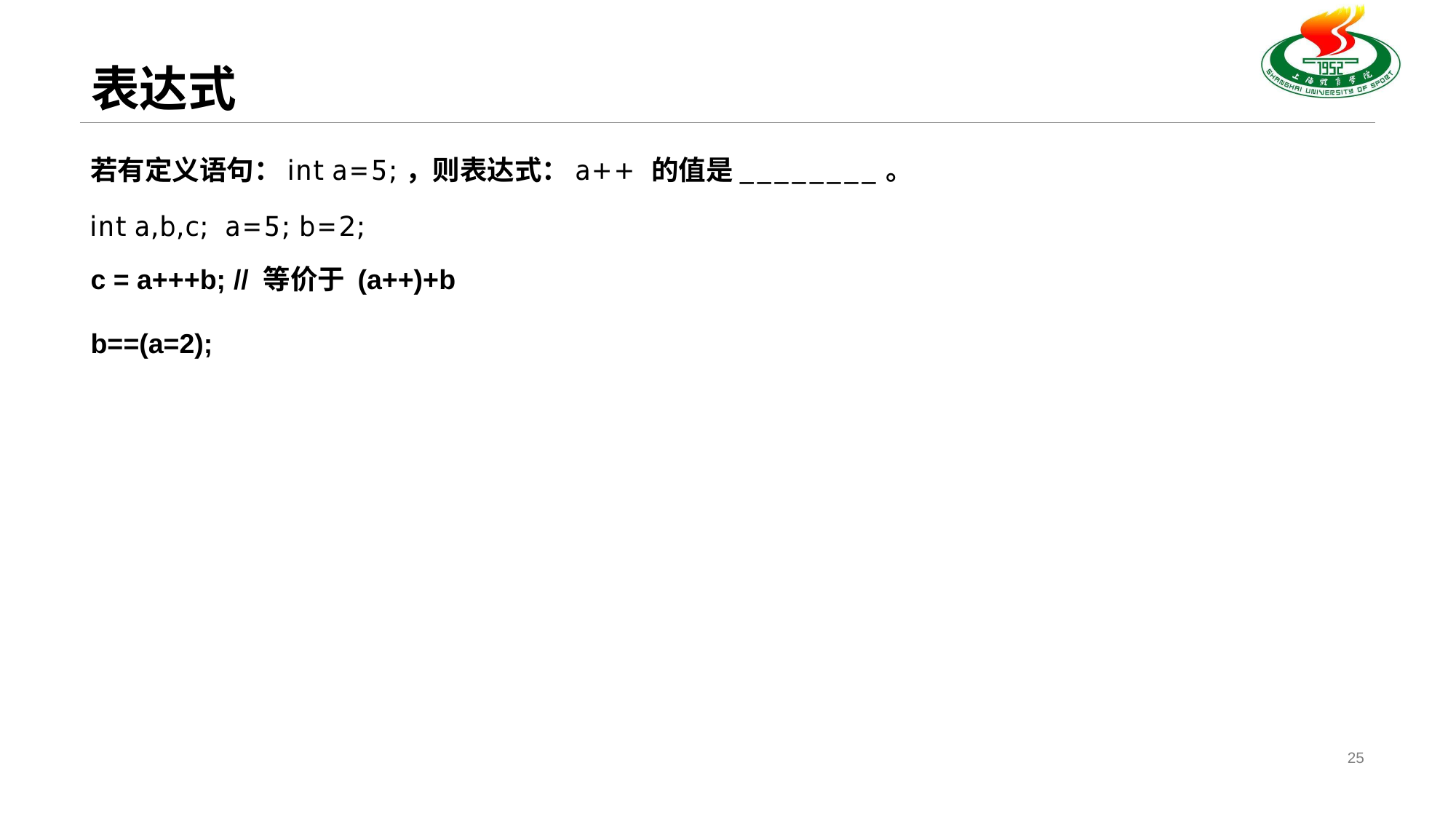

# 表达式
若有定义语句：int a=5;，则表达式：a++ 的值是________。
int a,b,c;  a=5; b=2;
c = a+++b; // 等价于 (a++)+b
b==(a=2);
25